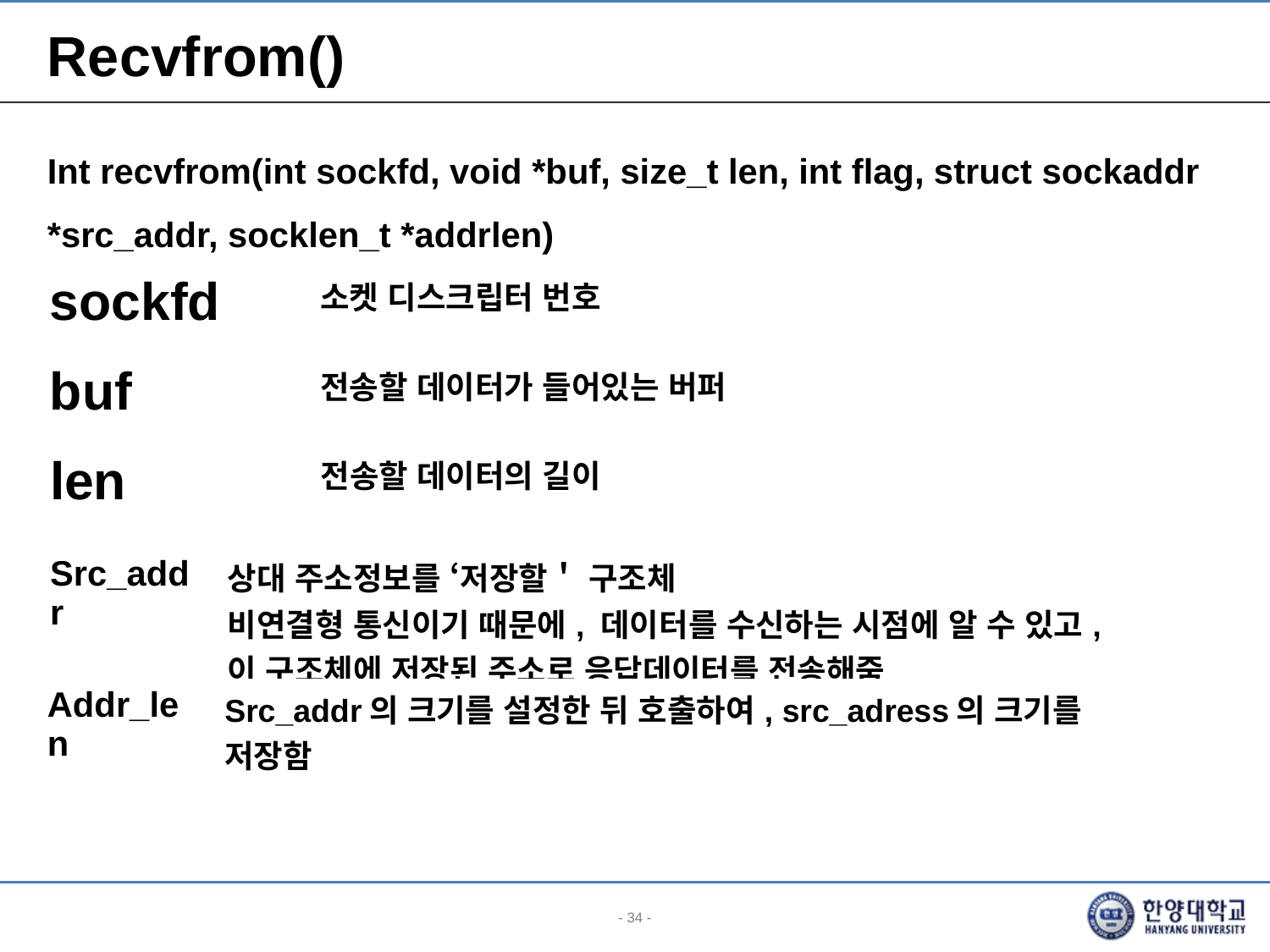

# Recvfrom()
Int recvfrom(int sockfd, void *buf, size_t len, int flag, struct sockaddr *src_addr, socklen_t *addrlen)
| sockfd | 소켓 디스크립터 번호 |
| --- | --- |
| buf | 전송할 데이터가 들어있는 버퍼 |
| --- | --- |
| len | 전송할 데이터의 길이 |
| --- | --- |
| Src\_addr | 상대 주소정보를 ‘저장할＇ 구조체 비연결형 통신이기 때문에, 데이터를 수신하는 시점에 알 수 있고, 이 구조체에 저장된 주소로 응답데이터를 전송해줌 |
| --- | --- |
| Addr\_len | Src\_addr의 크기를 설정한 뒤 호출하여, src\_adress의 크기를 저장함 |
| --- | --- |